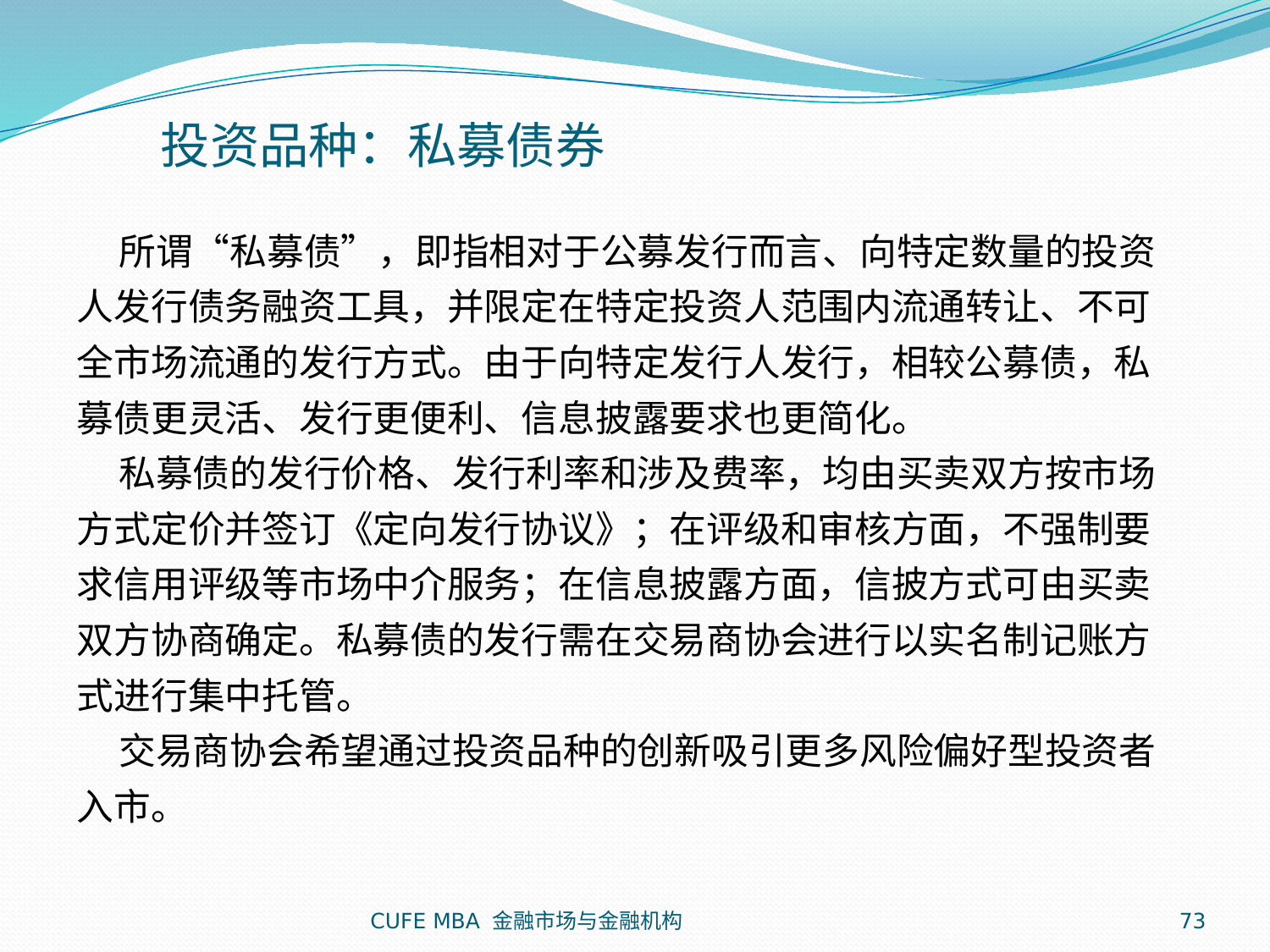

投资品种：私募债券
    所谓“私募债”，即指相对于公募发行而言、向特定数量的投资人发行债务融资工具，并限定在特定投资人范围内流通转让、不可全市场流通的发行方式。由于向特定发行人发行，相较公募债，私募债更灵活、发行更便利、信息披露要求也更简化。
    私募债的发行价格、发行利率和涉及费率，均由买卖双方按市场方式定价并签订《定向发行协议》；在评级和审核方面，不强制要求信用评级等市场中介服务；在信息披露方面，信披方式可由买卖双方协商确定。私募债的发行需在交易商协会进行以实名制记账方式进行集中托管。
    交易商协会希望通过投资品种的创新吸引更多风险偏好型投资者入市。

CUFE MBA 金融市场与金融机构
73